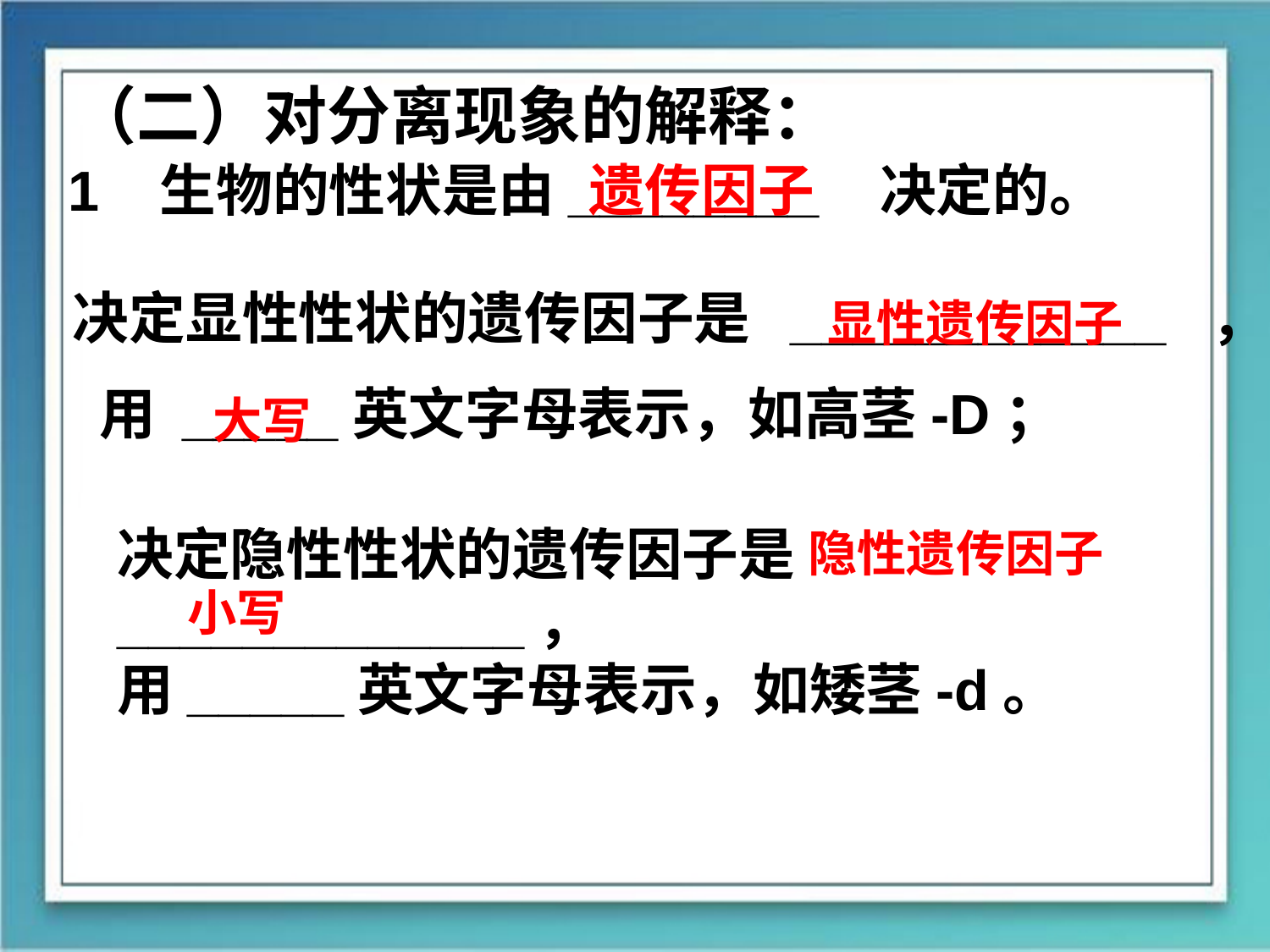

（二）对分离现象的解释：
1   生物的性状是由________   决定的。
遗传因子
决定显性性状的遗传因子是  ____________  ，
 用 _____英文字母表示，如高茎-D；

显性遗传因子
大写
决定隐性性状的遗传因子是 _____________，
用_____英文字母表示，如矮茎-d。
隐性遗传因子
小写